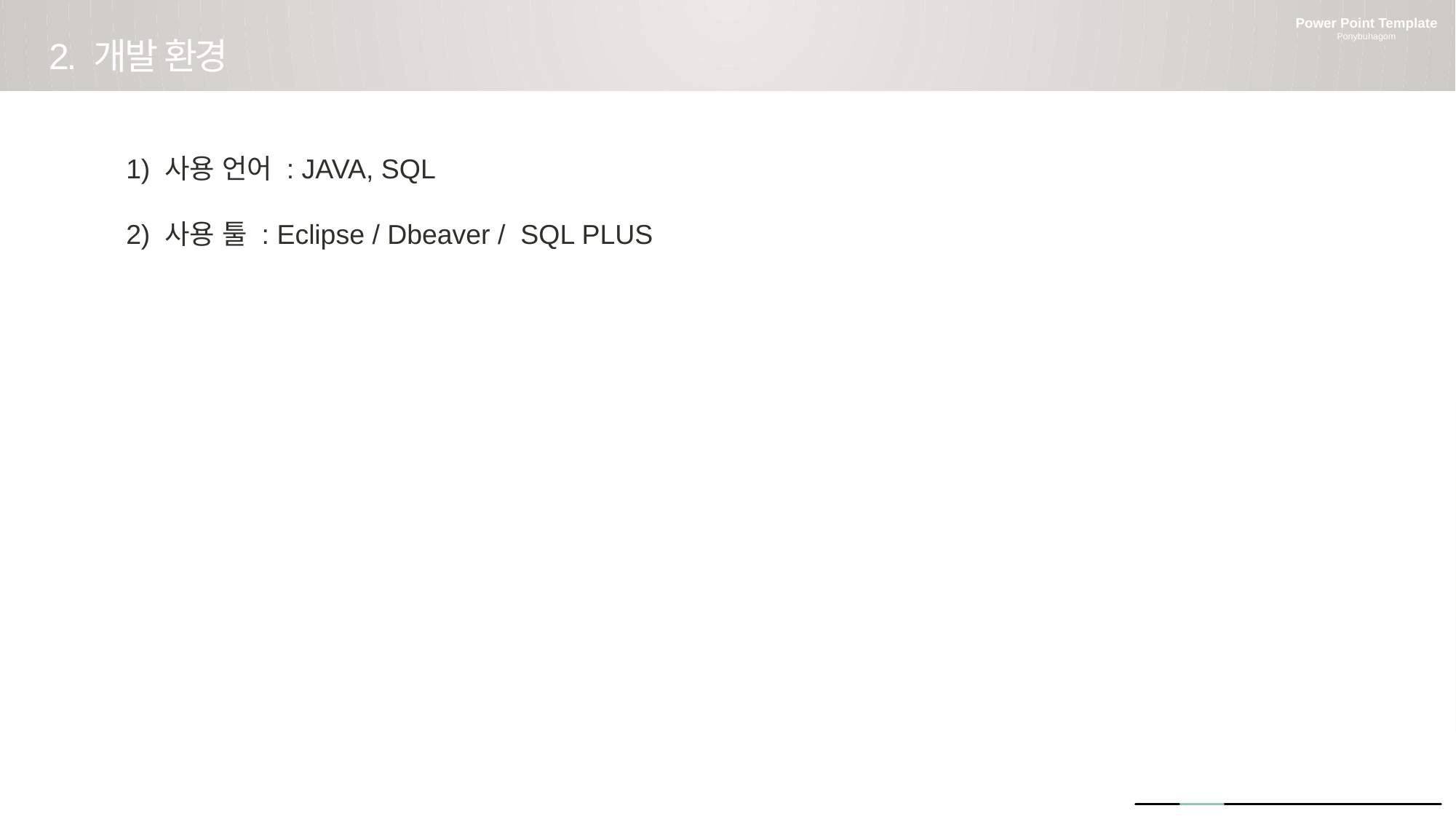

Power Point Template
Ponybuhagom
2. 개발 환경
1) 사용 언어 : JAVA, SQL

2) 사용 툴 : Eclipse / Dbeaver /  SQL PLUS